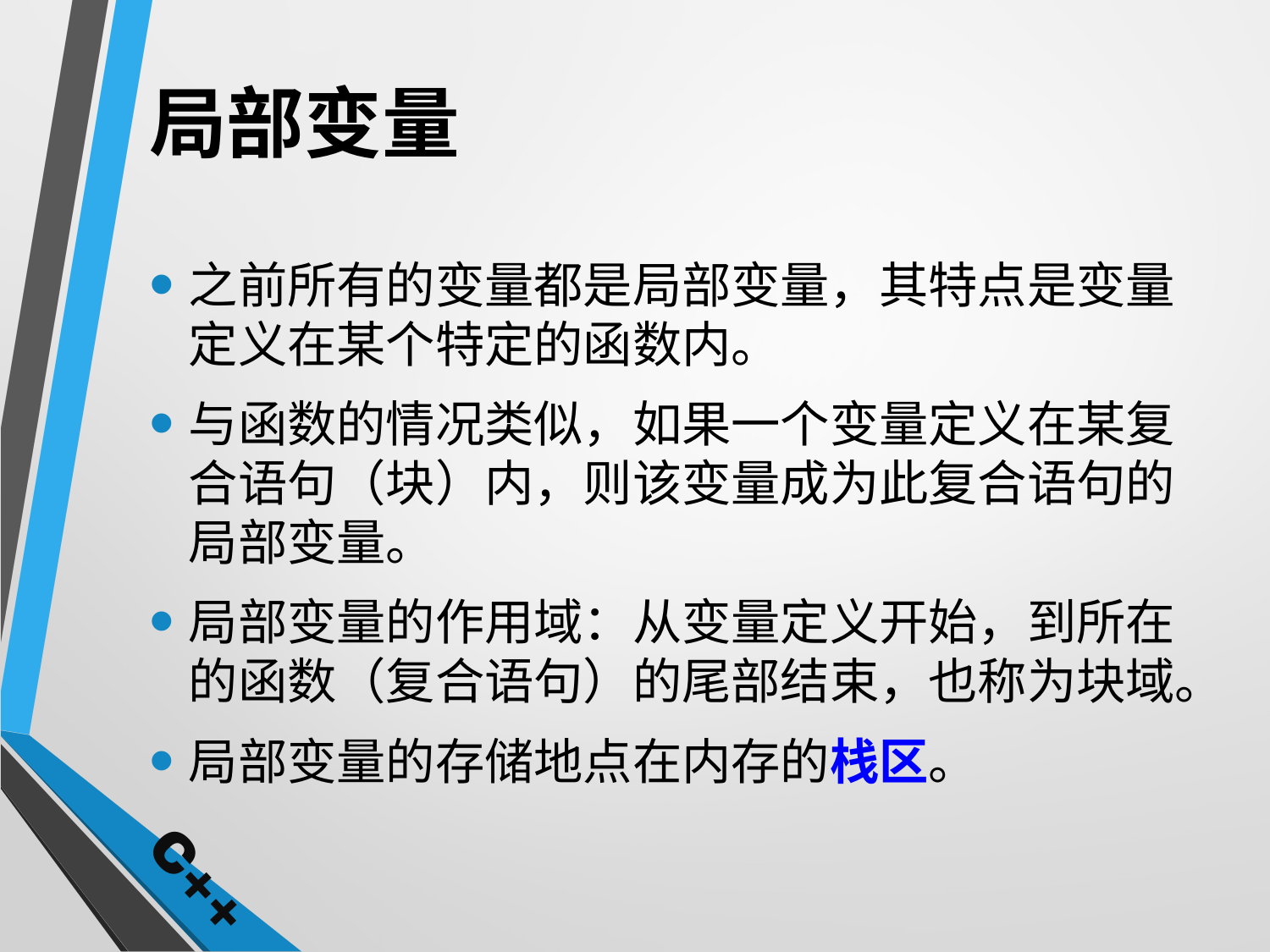

# 局部变量
之前所有的变量都是局部变量，其特点是变量定义在某个特定的函数内。
与函数的情况类似，如果一个变量定义在某复合语句（块）内，则该变量成为此复合语句的局部变量。
局部变量的作用域：从变量定义开始，到所在的函数（复合语句）的尾部结束，也称为块域。
局部变量的存储地点在内存的栈区。